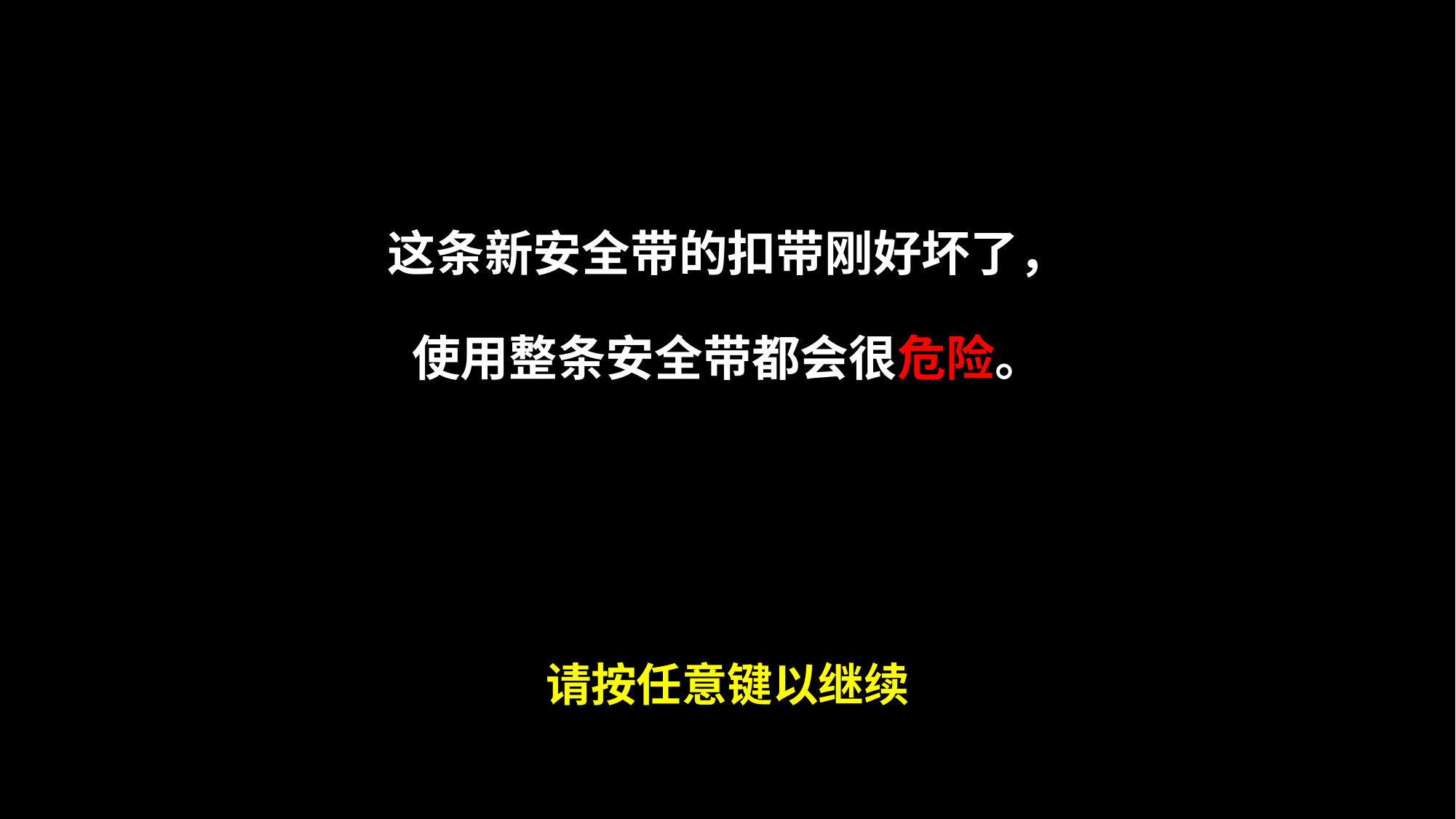

# 这条新安全带的扣带刚好坏了， 使用整条安全带都会很危险。
请按任意键以继续